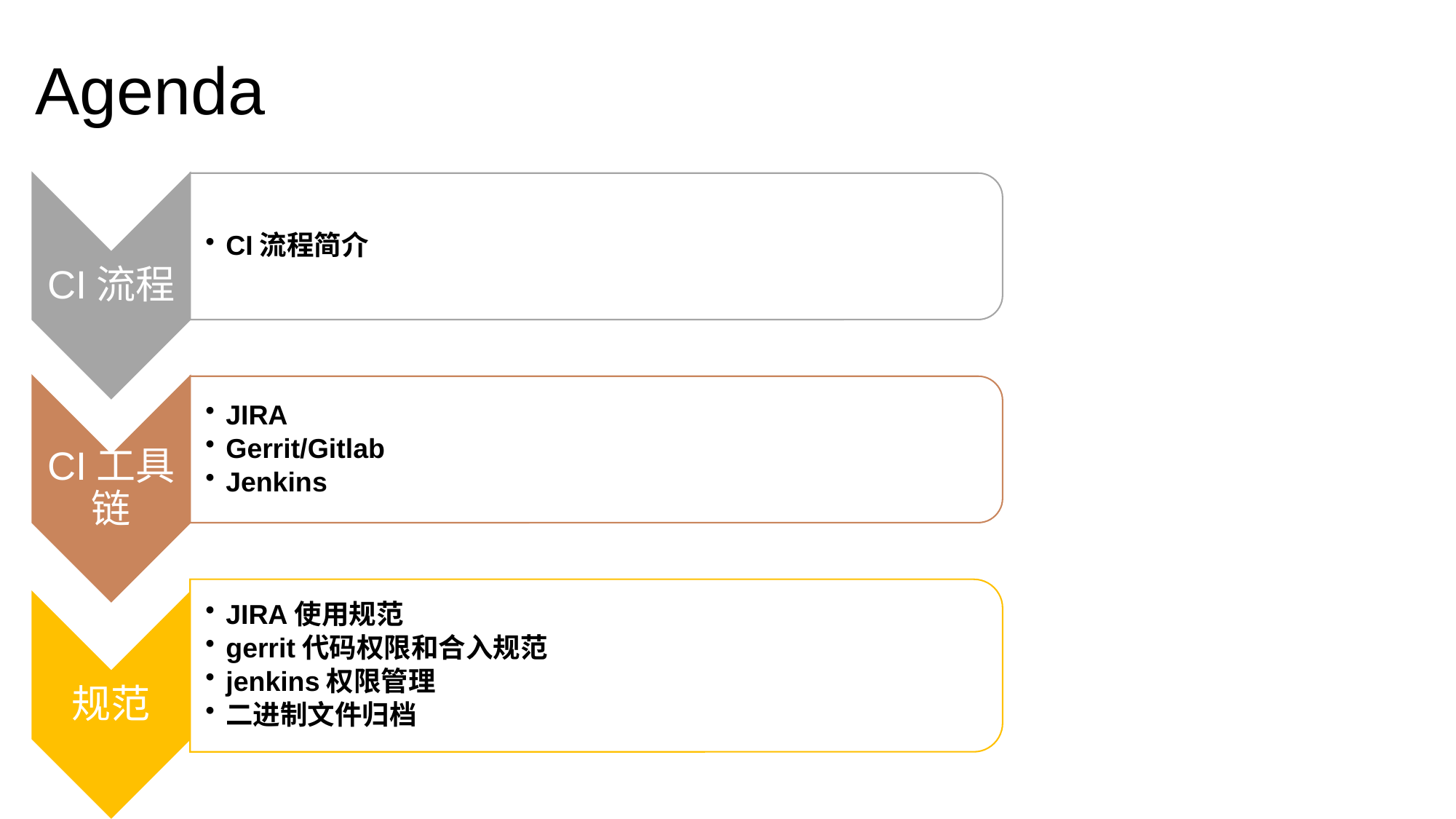

# Agenda
CI流程
CI流程简介
CI工具链
JIRA
Gerrit/Gitlab
Jenkins
规范
JIRA使用规范
gerrit代码权限和合入规范
jenkins权限管理
二进制文件归档